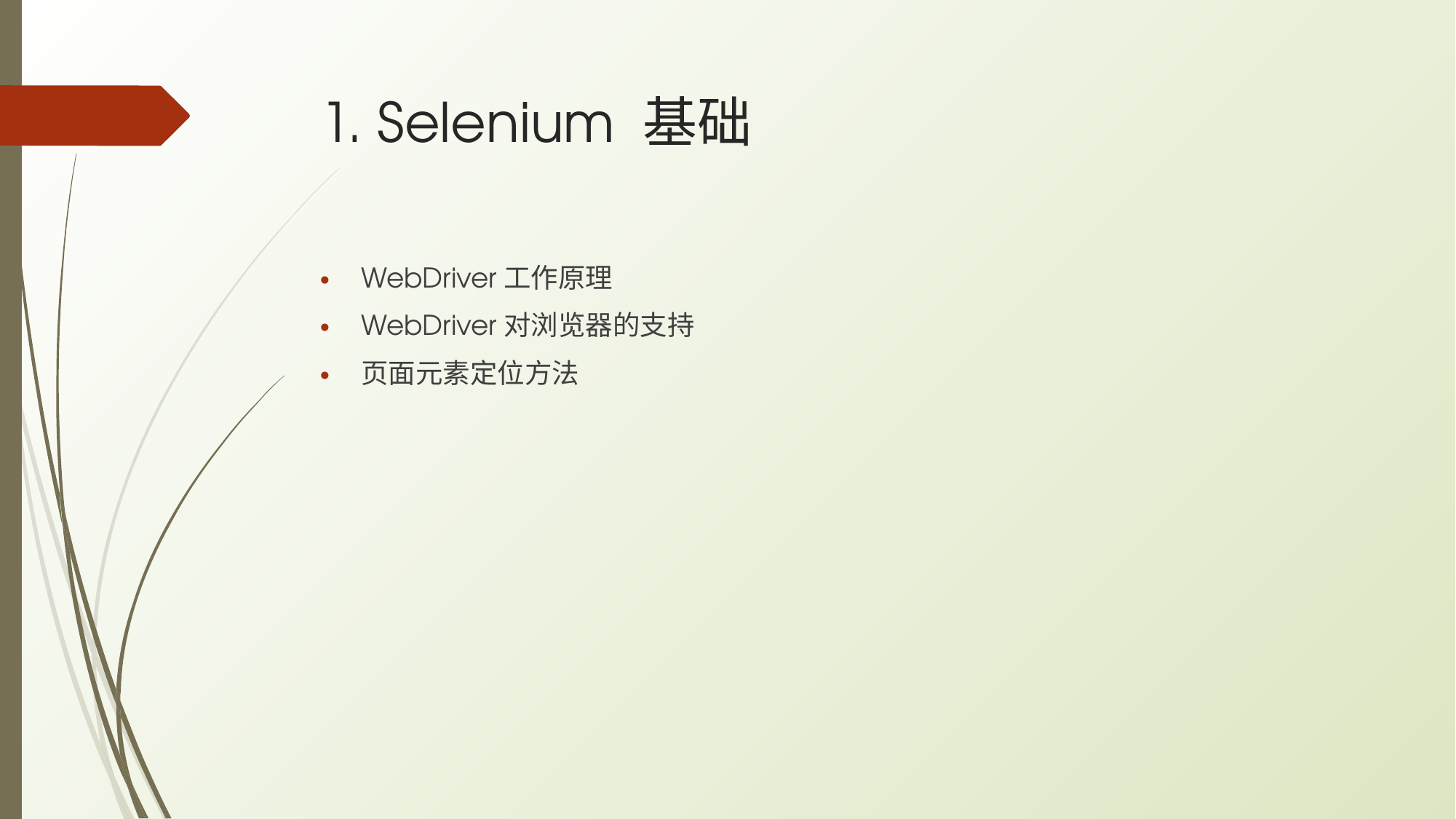

# 1. Selenium 基础
WebDriver工作原理
WebDriver对浏览器的支持
页面元素定位方法